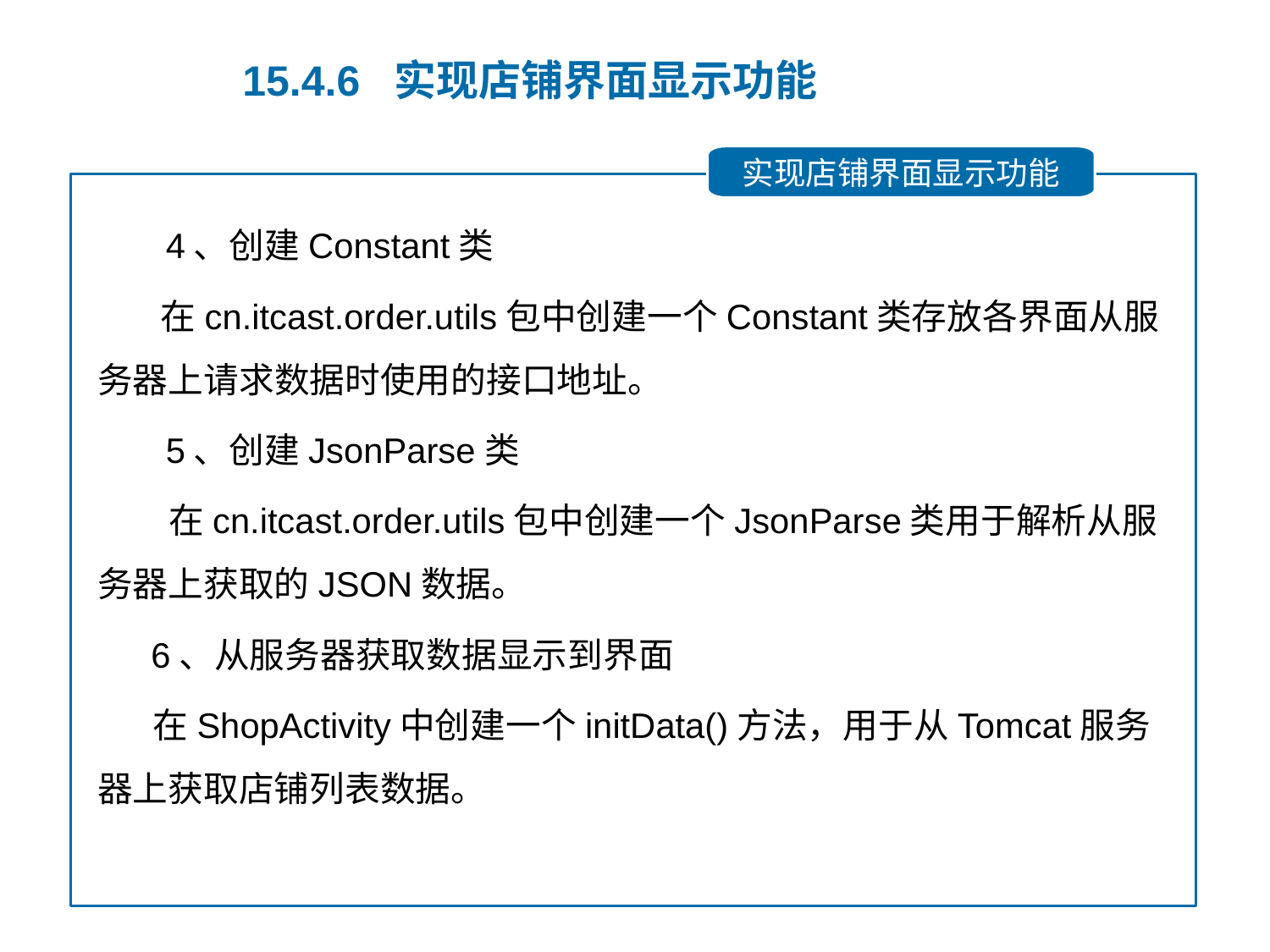

15.4.6  实现店铺界面显示功能
实现店铺界面显示功能

       4、创建Constant类
       在cn.itcast.order.utils包中创建一个Constant类存放各界面从服务器上请求数据时使用的接口地址。
       5、创建JsonParse类
        在cn.itcast.order.utils包中创建一个JsonParse类用于解析从服务器上获取的JSON数据。
      6、从服务器获取数据显示到界面
      在ShopActivity中创建一个initData()方法，用于从Tomcat服务器上获取店铺列表数据。